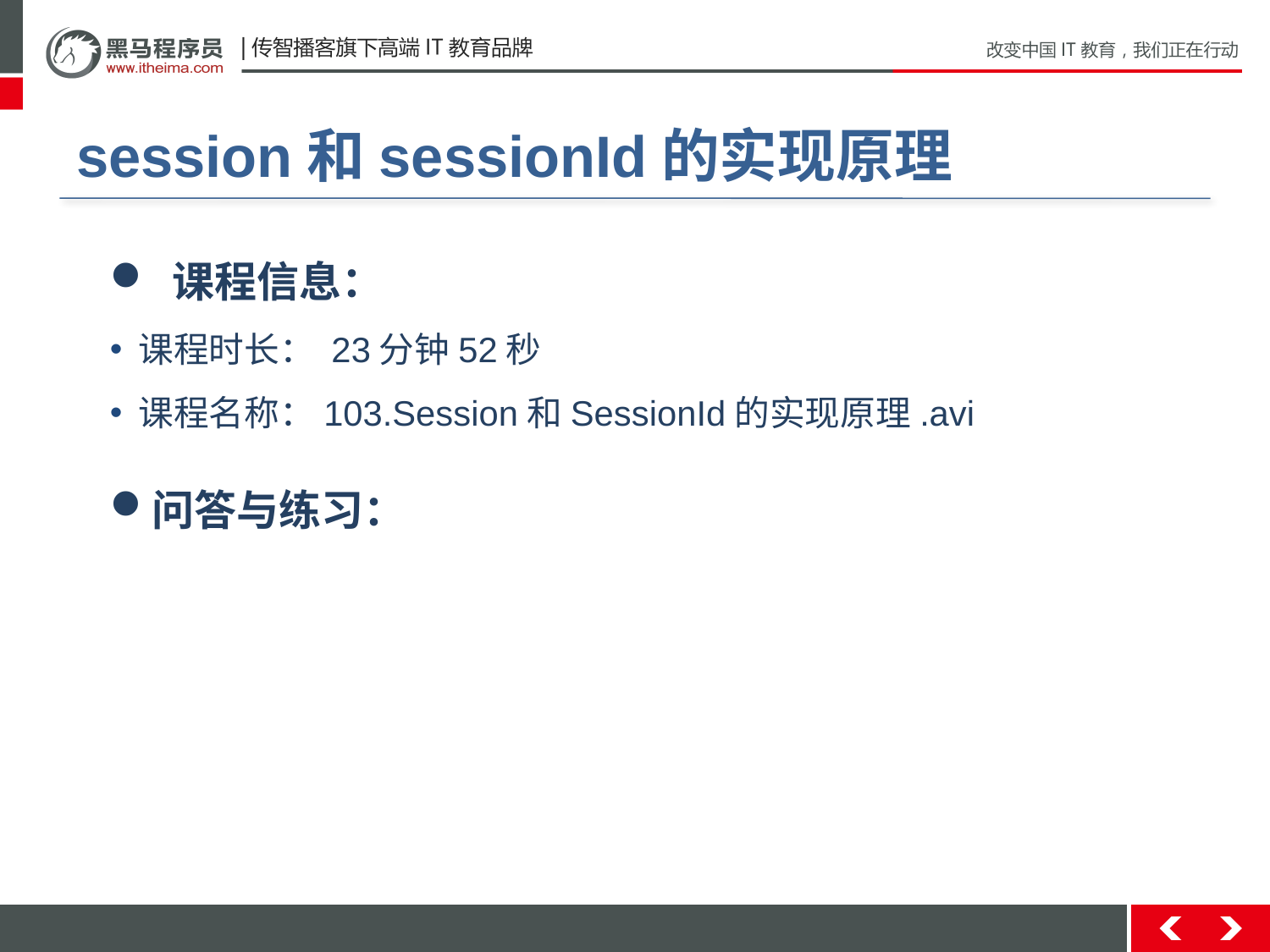

# session和sessionId的实现原理
 课程信息：
 课程时长： 23分钟52秒
 课程名称：103.Session和SessionId的实现原理.avi
问答与练习：